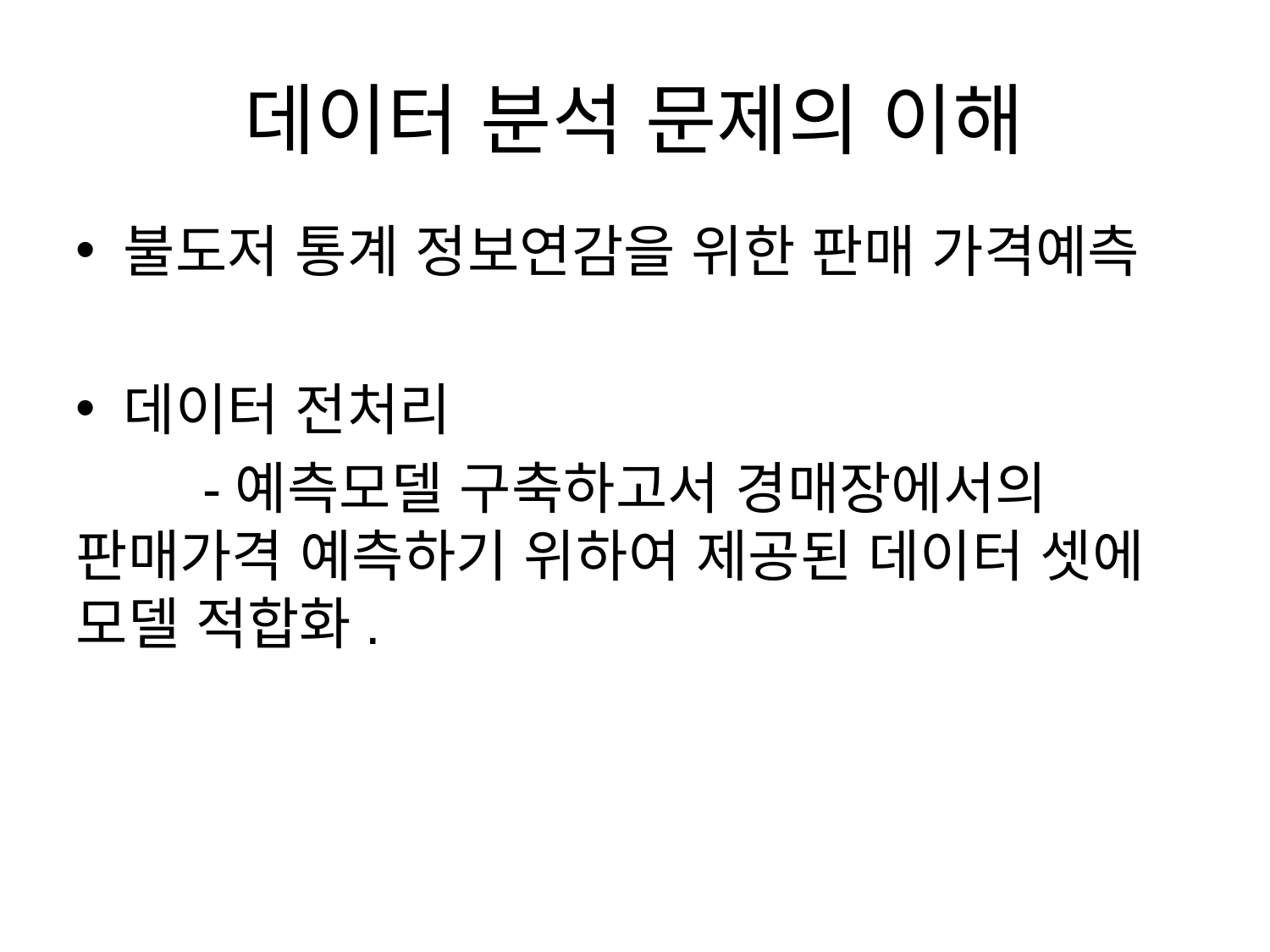

# 데이터 분석 문제의 이해
불도저 통계 정보연감을 위한 판매 가격예측

데이터 전처리
 	-예측모델 구축하고서 경매장에서의 판매가격 예측하기 위하여 제공된 데이터 셋에 모델 적합화.